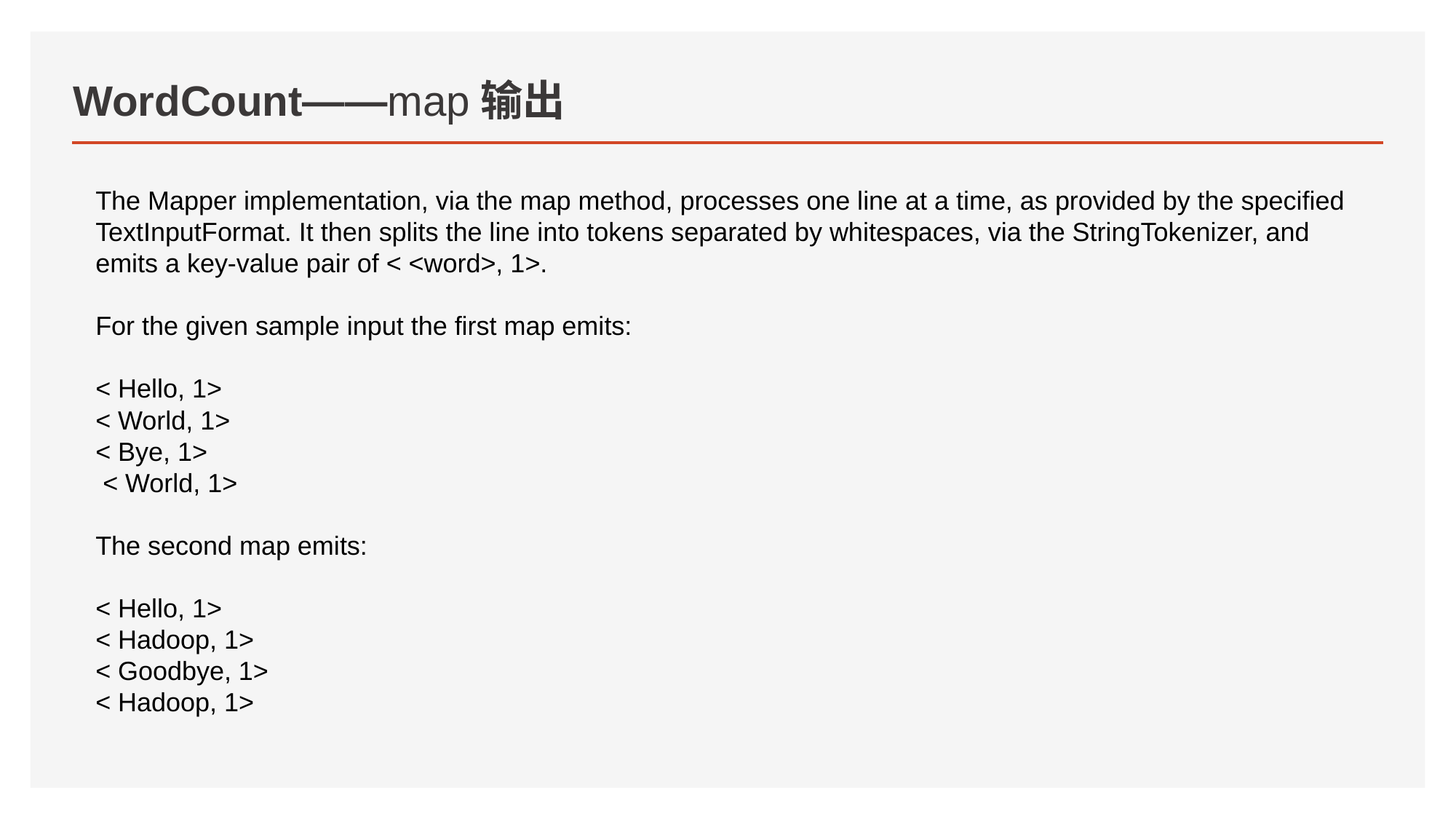

# WordCount——map输出
The Mapper implementation, via the map method, processes one line at a time, as provided by the specified TextInputFormat. It then splits the line into tokens separated by whitespaces, via the StringTokenizer, and emits a key-value pair of < <word>, 1>.

For the given sample input the first map emits:

< Hello, 1>
< World, 1>
< Bye, 1>
 < World, 1>

The second map emits:

< Hello, 1>
< Hadoop, 1>
< Goodbye, 1>
< Hadoop, 1>